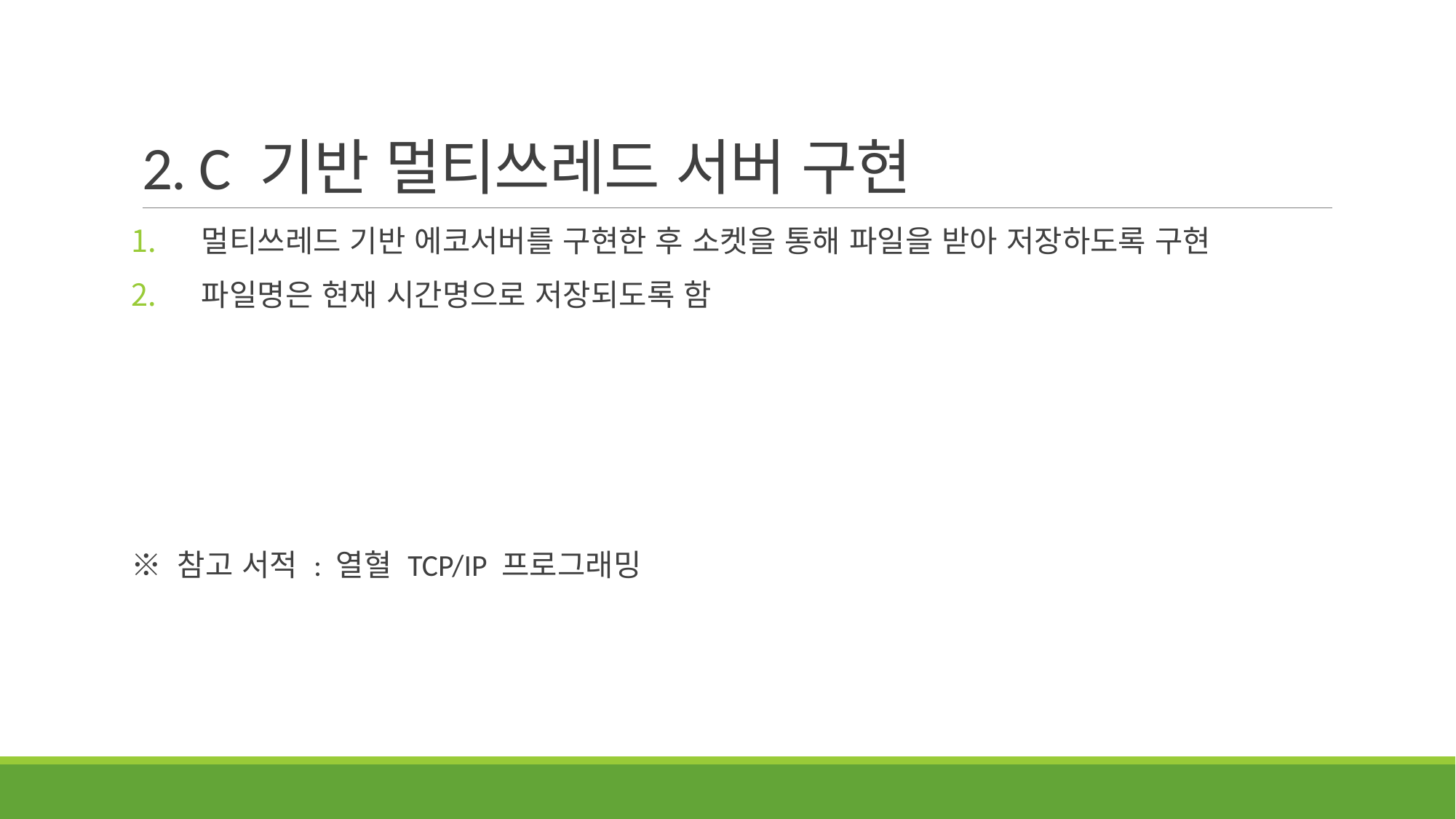

# 2. C 기반 멀티쓰레드 서버 구현
 멀티쓰레드 기반 에코서버를 구현한 후 소켓을 통해 파일을 받아 저장하도록 구현
 파일명은 현재 시간명으로 저장되도록 함

※ 참고 서적 : 열혈 TCP/IP 프로그래밍